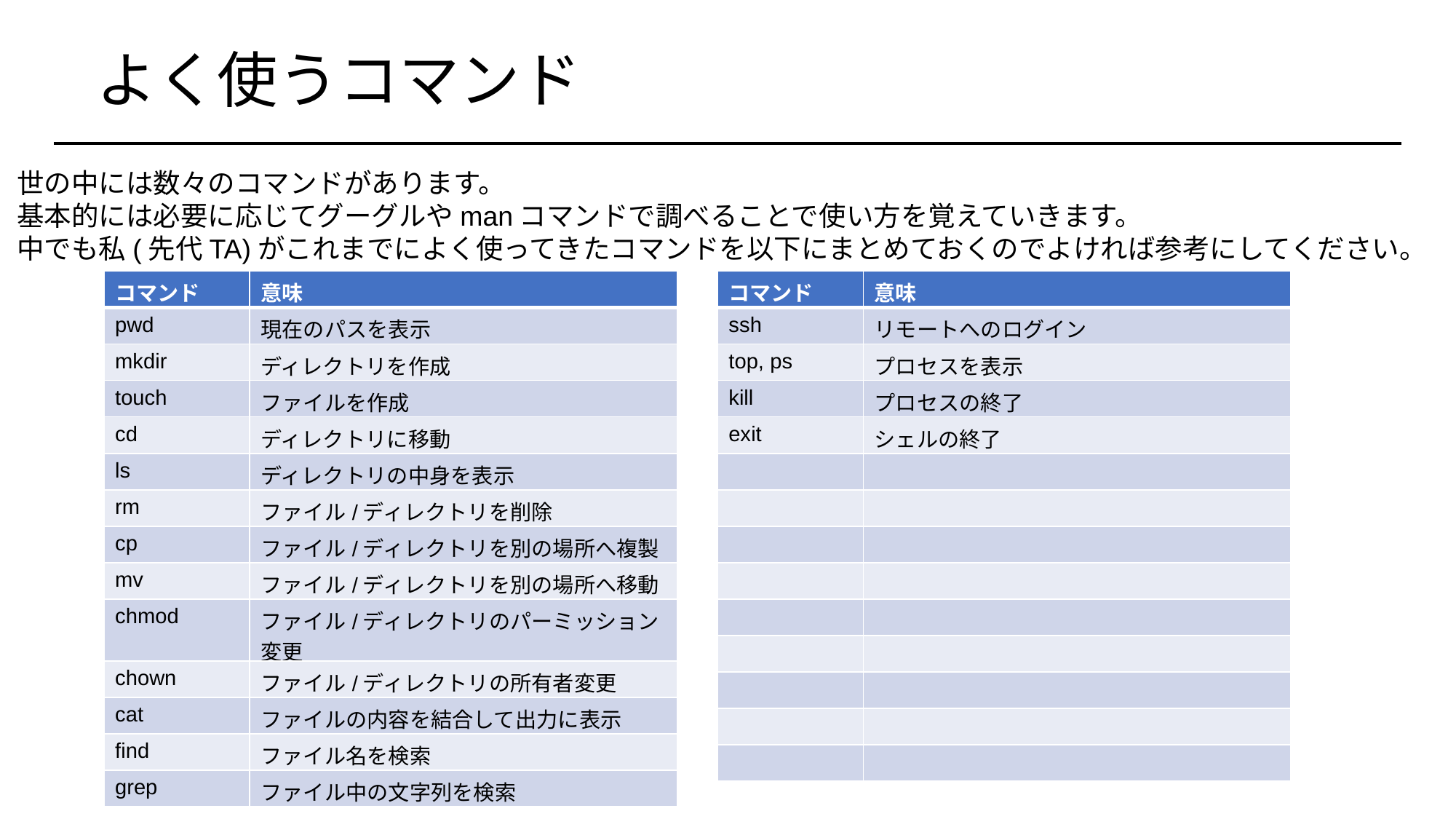

# よく使うコマンド
世の中には数々のコマンドがあります。
基本的には必要に応じてグーグルやmanコマンドで調べることで使い方を覚えていきます。
中でも私(先代TA)がこれまでによく使ってきたコマンドを以下にまとめておくのでよければ参考にしてください。
| コマンド | 意味 |
| --- | --- |
| pwd | 現在のパスを表示 |
| mkdir | ディレクトリを作成 |
| touch | ファイルを作成 |
| cd | ディレクトリに移動 |
| ls | ディレクトリの中身を表示 |
| rm | ファイル/ディレクトリを削除 |
| cp | ファイル/ディレクトリを別の場所へ複製 |
| mv | ファイル/ディレクトリを別の場所へ移動 |
| chmod | ファイル/ディレクトリのパーミッション変更 |
| chown | ファイル/ディレクトリの所有者変更 |
| cat | ファイルの内容を結合して出力に表示 |
| find | ファイル名を検索 |
| grep | ファイル中の文字列を検索 |
| コマンド | 意味 |
| --- | --- |
| ssh | リモートへのログイン |
| top, ps | プロセスを表示 |
| kill | プロセスの終了 |
| exit | シェルの終了 |
|  |  |
|  |  |
|  |  |
|  |  |
|  |  |
|  |  |
|  |  |
|  |  |
|  |  |